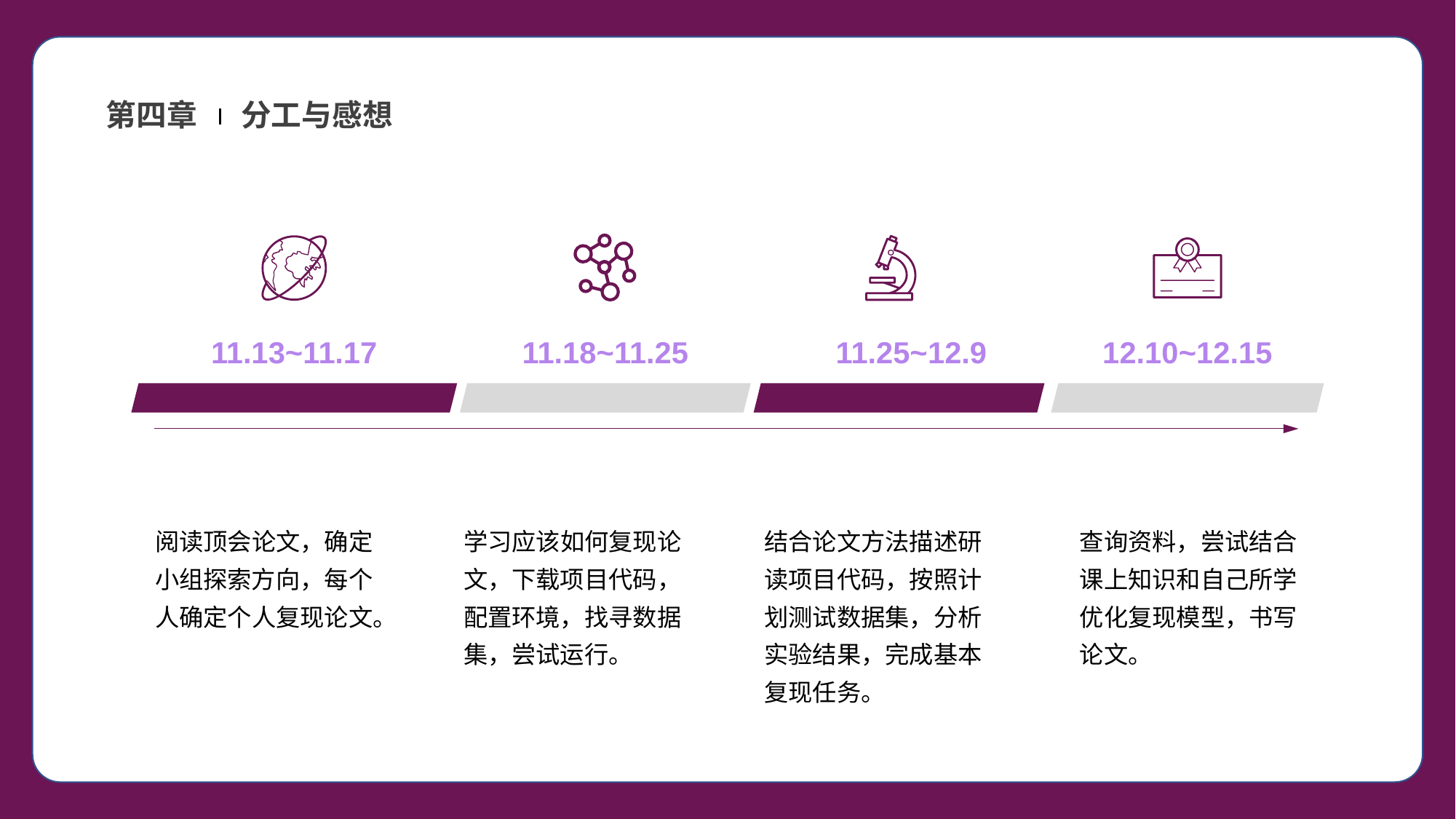

第四章
分工与感想

11.13~11.17
11.18~11.25
11.25~12.9
12.10~12.15

阅读顶会论文，确定小组探索方向，每个人确定个人复现论文。
学习应该如何复现论文，下载项目代码，配置环境，找寻数据集，尝试运行。
结合论文方法描述研读项目代码，按照计划测试数据集，分析实验结果，完成基本复现任务。
查询资料，尝试结合课上知识和自己所学优化复现模型，书写论文。